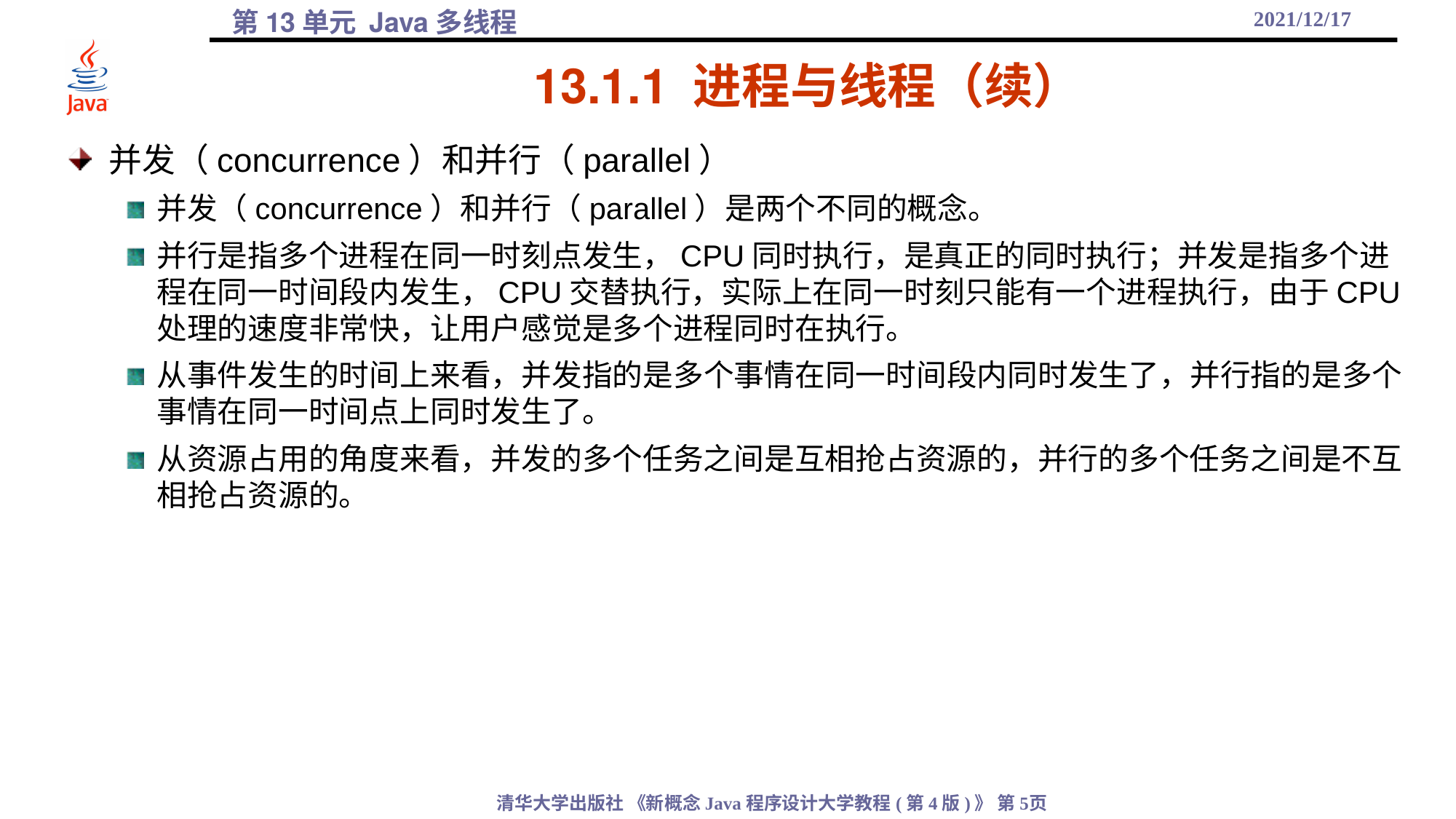

2021/12/17
# 13.1.1 进程与线程（续）
并发（concurrence）和并行（parallel）
并发（concurrence）和并行（parallel）是两个不同的概念。
并行是指多个进程在同一时刻点发生，CPU同时执行，是真正的同时执行；并发是指多个进程在同一时间段内发生，CPU交替执行，实际上在同一时刻只能有一个进程执行，由于CPU处理的速度非常快，让用户感觉是多个进程同时在执行。
从事件发生的时间上来看，并发指的是多个事情在同一时间段内同时发生了，并行指的是多个事情在同一时间点上同时发生了。
从资源占用的角度来看，并发的多个任务之间是互相抢占资源的，并行的多个任务之间是不互相抢占资源的。